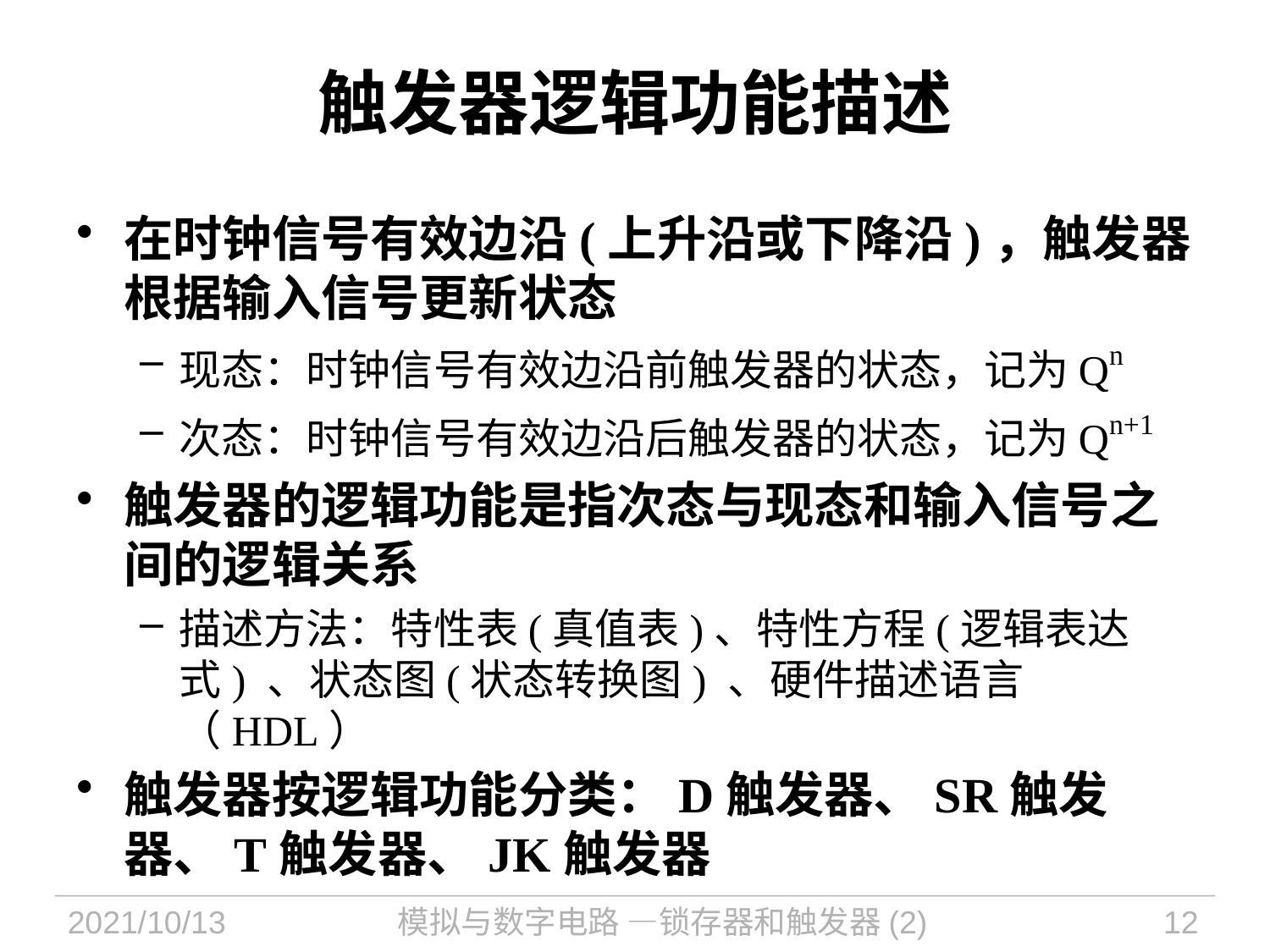

# 触发器逻辑功能描述
在时钟信号有效边沿(上升沿或下降沿)，触发器根据输入信号更新状态
现态：时钟信号有效边沿前触发器的状态，记为Qn
次态：时钟信号有效边沿后触发器的状态，记为Qn+1
触发器的逻辑功能是指次态与现态和输入信号之间的逻辑关系
描述方法：特性表(真值表)、特性方程(逻辑表达式) 、状态图(状态转换图) 、硬件描述语言（HDL）
触发器按逻辑功能分类：D触发器、SR触发器、T触发器、JK触发器
2021/10/13
模拟与数字电路 —锁存器和触发器(2)
12